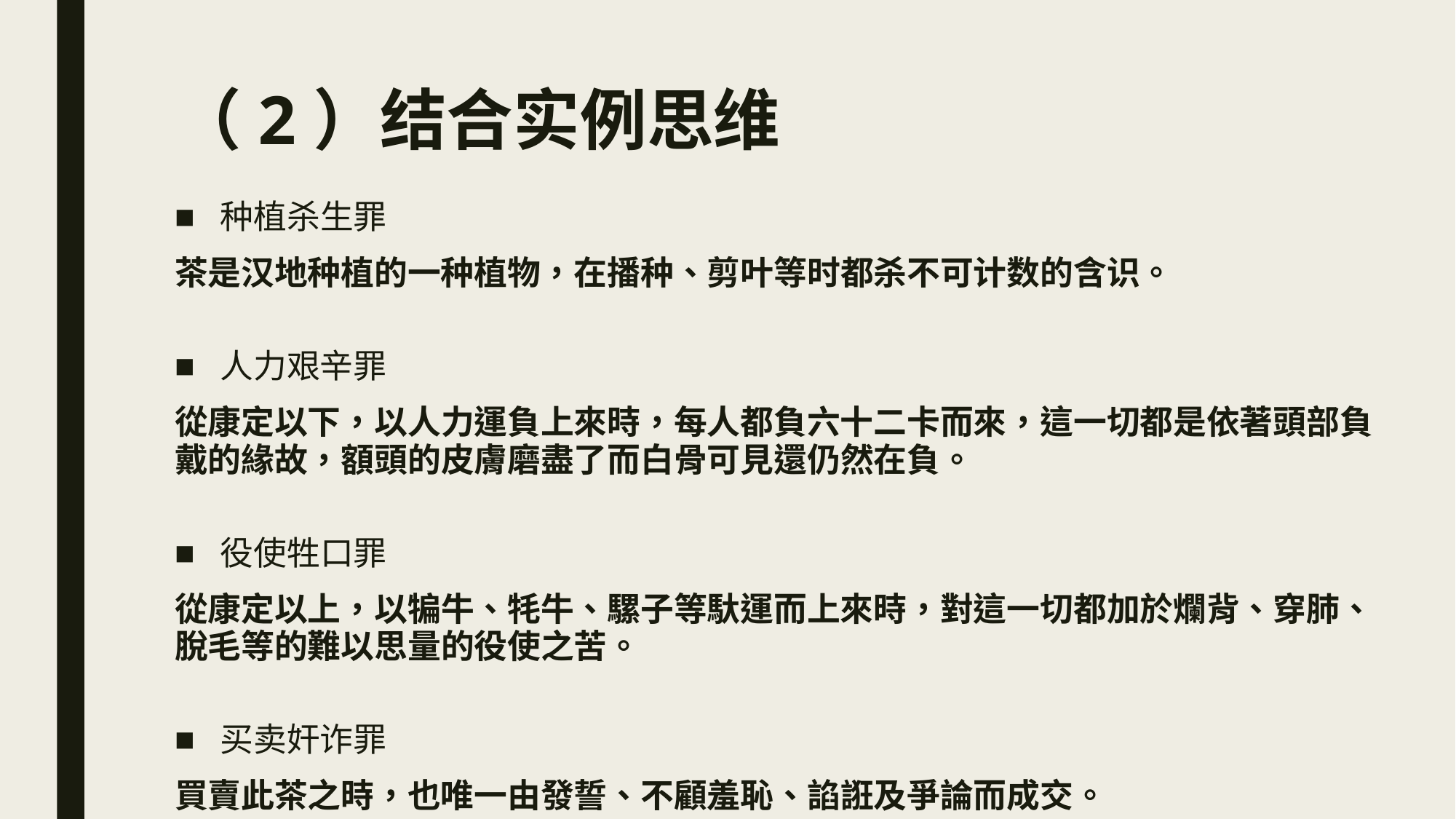

# （2）结合实例思维
种植杀生罪
茶是汉地种植的一种植物，在播种、剪叶等时都杀不可计数的含识。
人力艰辛罪
從康定以下，以人力運負上來時，每人都負六十二卡而來，這一切都是依著頭部負戴的緣故，額頭的皮膚磨盡了而白骨可見還仍然在負。
役使牲口罪
從康定以上，以犏牛、牦牛、騾子等馱運而上來時，對這一切都加於爛背、穿肺、脫毛等的難以思量的役使之苦。
买卖奸诈罪
買賣此茶之時，也唯一由發誓、不顧羞恥、諂誑及爭論而成交。